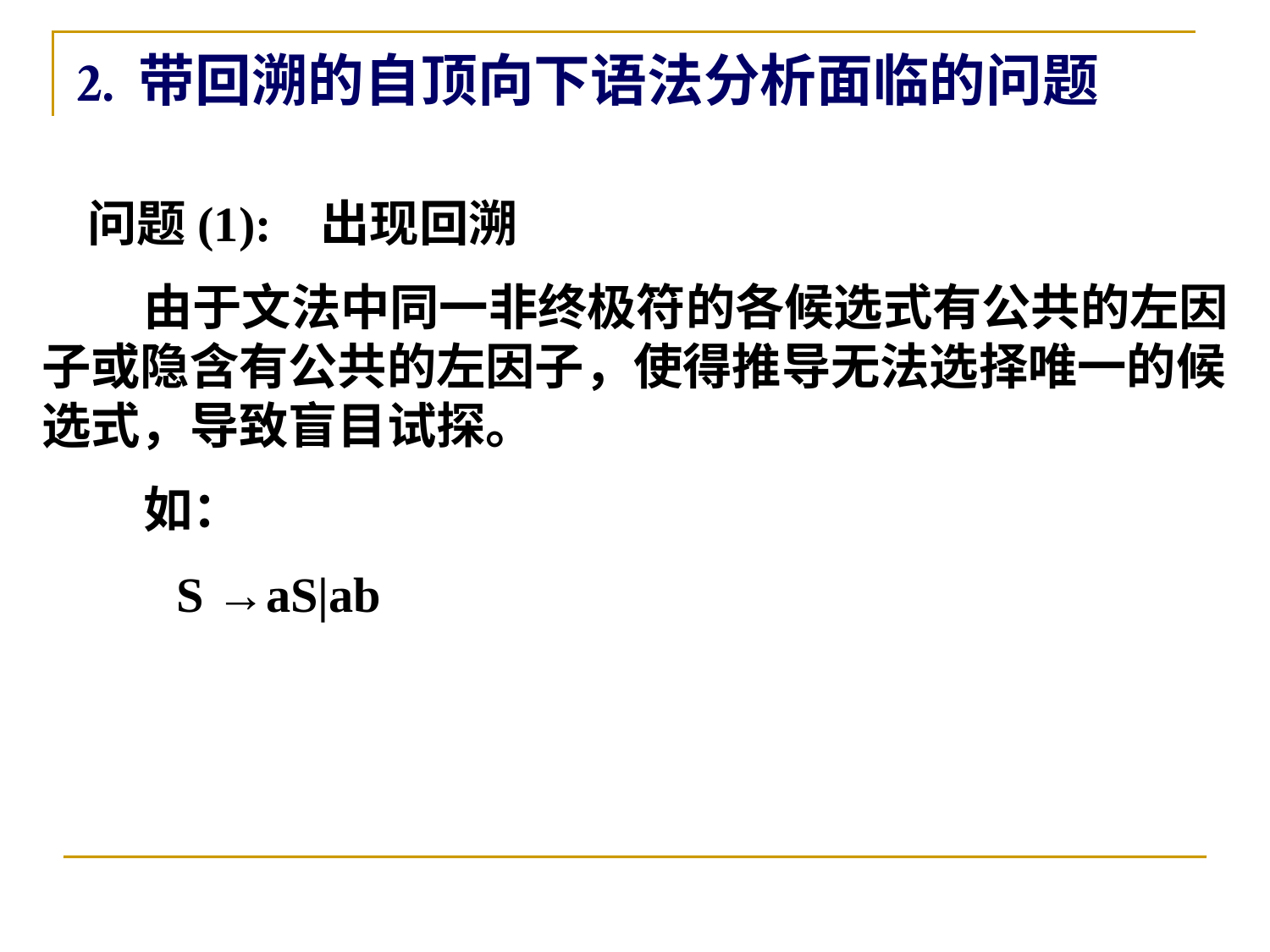

# 2. 带回溯的自顶向下语法分析面临的问题

   问题(1):   出现回溯
        由于文法中同一非终极符的各候选式有公共的左因子或隐含有公共的左因子，使得推导无法选择唯一的候选式，导致盲目试探。
        如：
           S →aS|ab
20